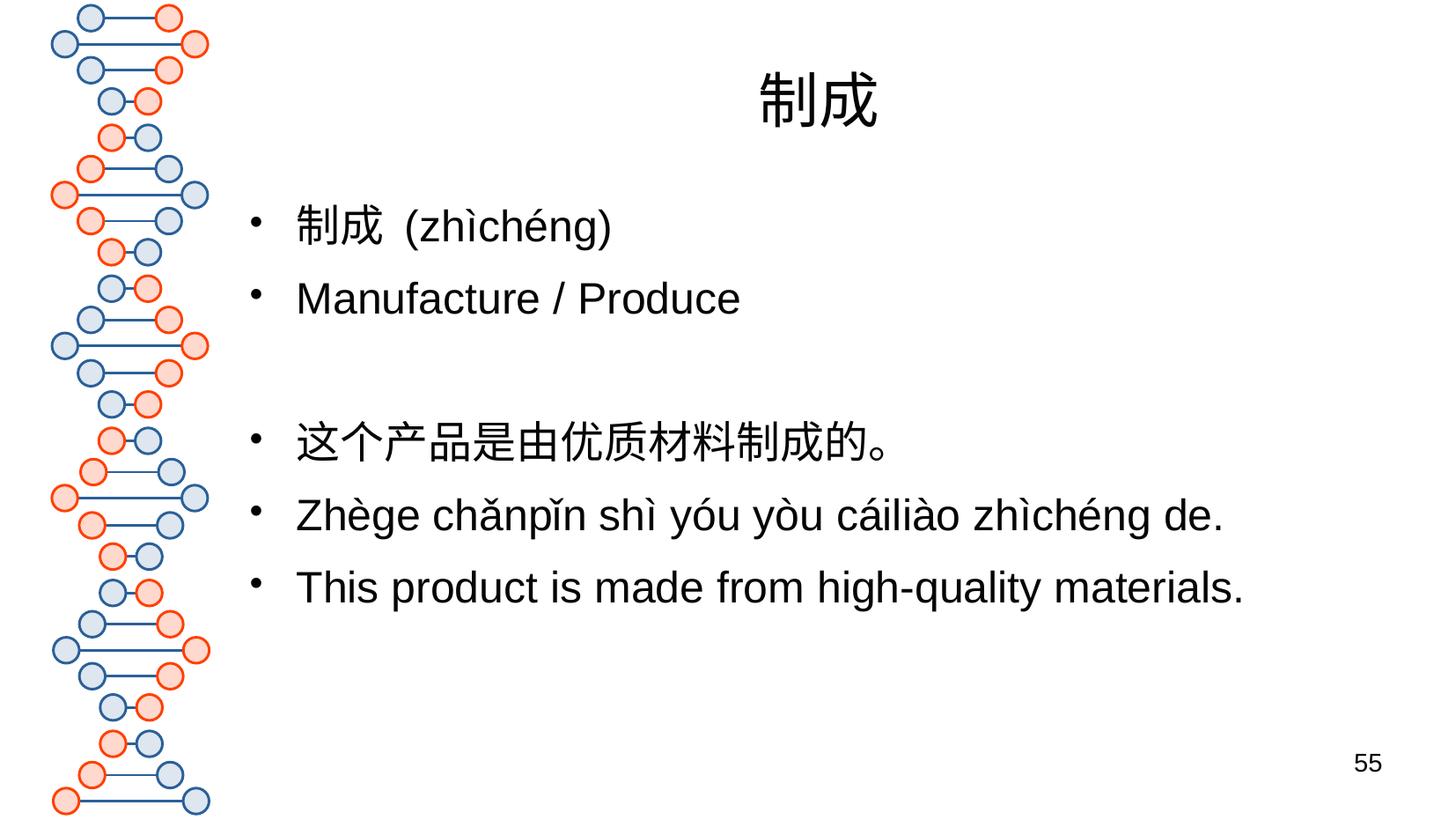

# 制成
制成 (zhìchéng)
Manufacture / Produce

这个产品是由优质材料制成的。
Zhège chǎnpǐn shì yóu yòu cáiliào zhìchéng de.
This product is made from high-quality materials.

55